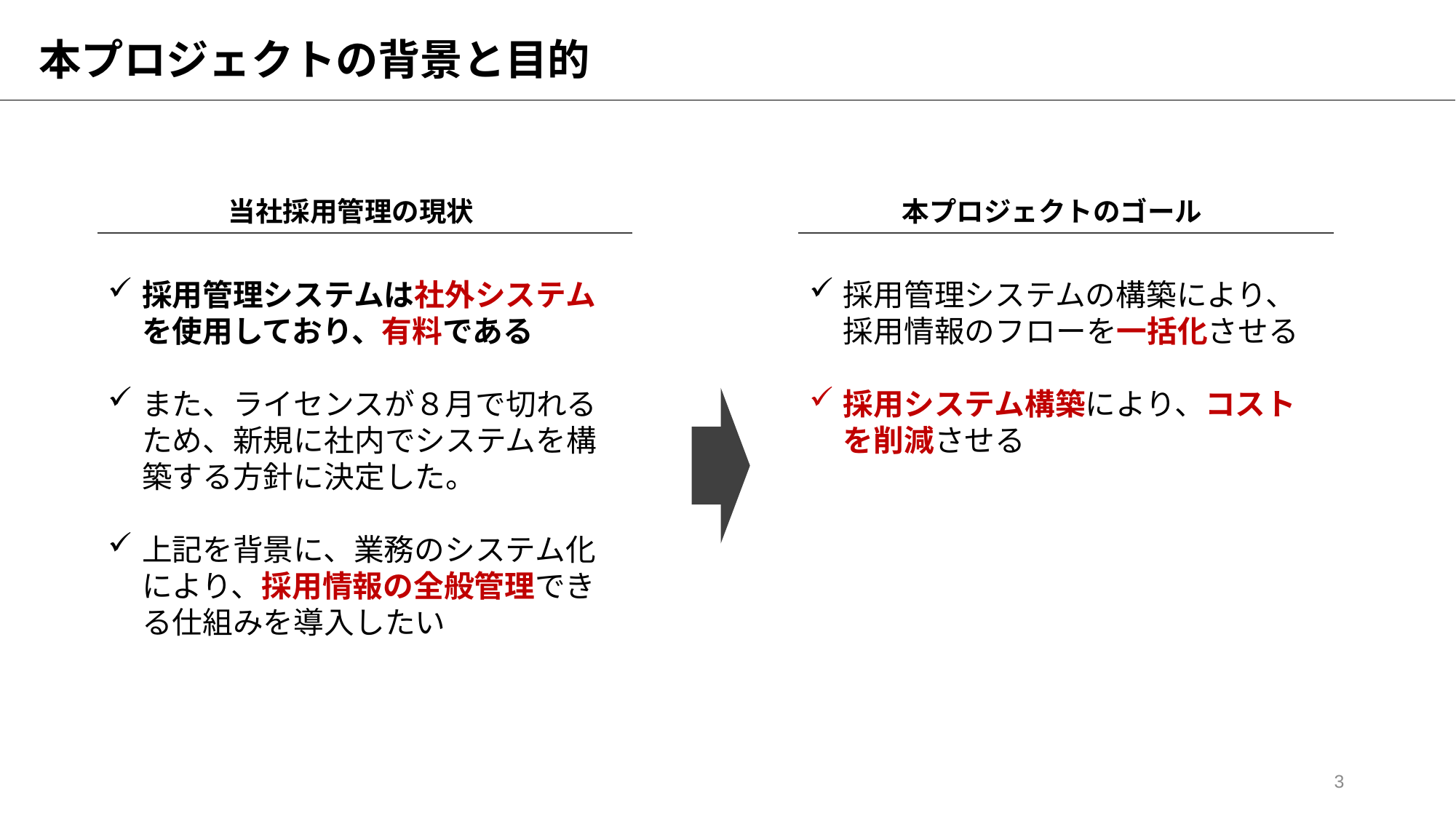

# 本プロジェクトの背景と目的
当社採用管理の現状
本プロジェクトのゴール
採用管理システムは社外システムを使用しており、有料である

また、ライセンスが８月で切れるため、新規に社内でシステムを構築する方針に決定した。

上記を背景に、業務のシステム化により、採用情報の全般管理できる仕組みを導入したい
採用管理システムの構築により、採用情報のフローを一括化させる

採用システム構築により、コストを削減させる

3